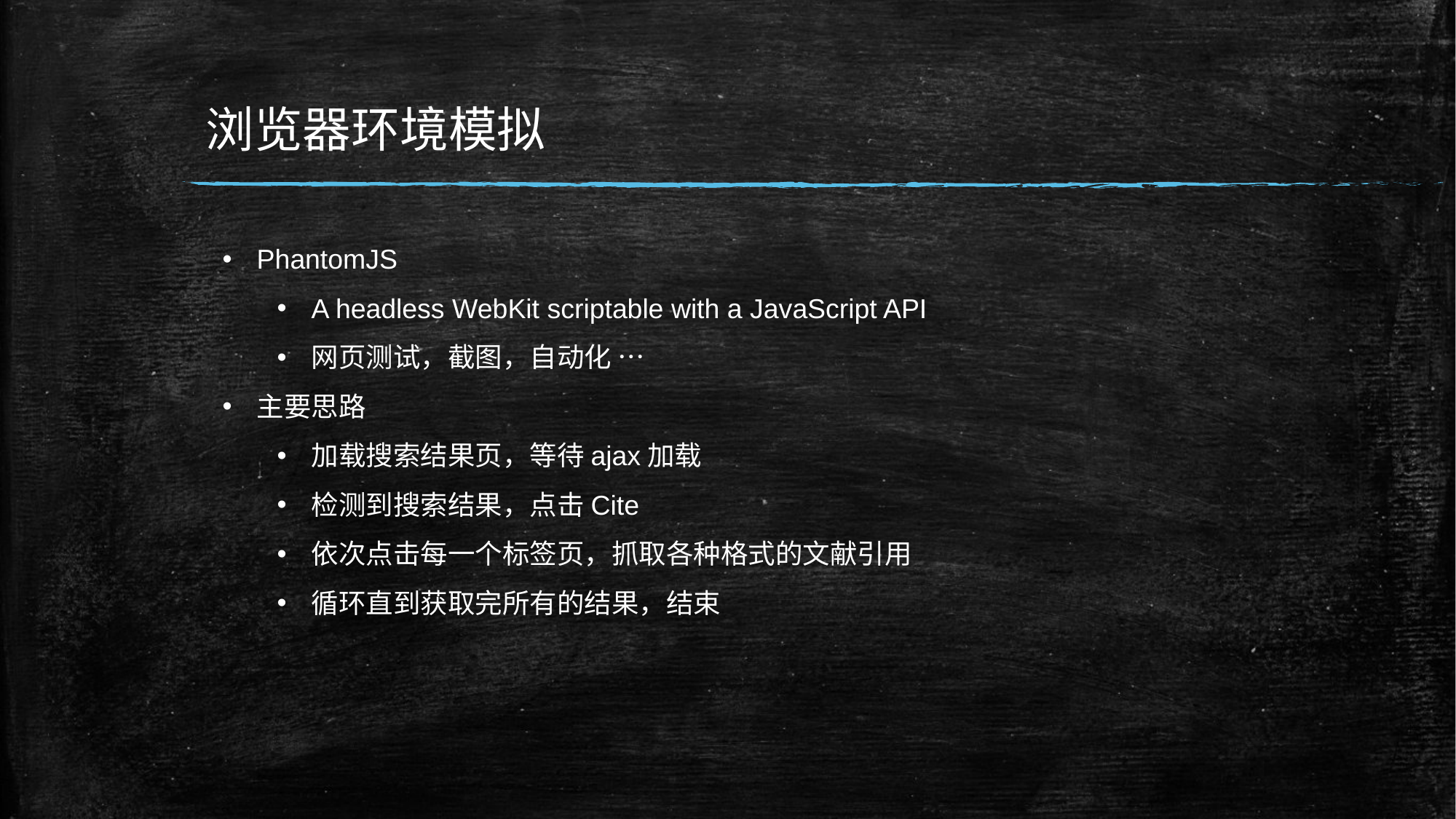

# 浏览器环境模拟
PhantomJS
A headless WebKit scriptable with a JavaScript API
网页测试，截图，自动化 …
主要思路
加载搜索结果页，等待ajax加载
检测到搜索结果，点击Cite
依次点击每一个标签页，抓取各种格式的文献引用
循环直到获取完所有的结果，结束